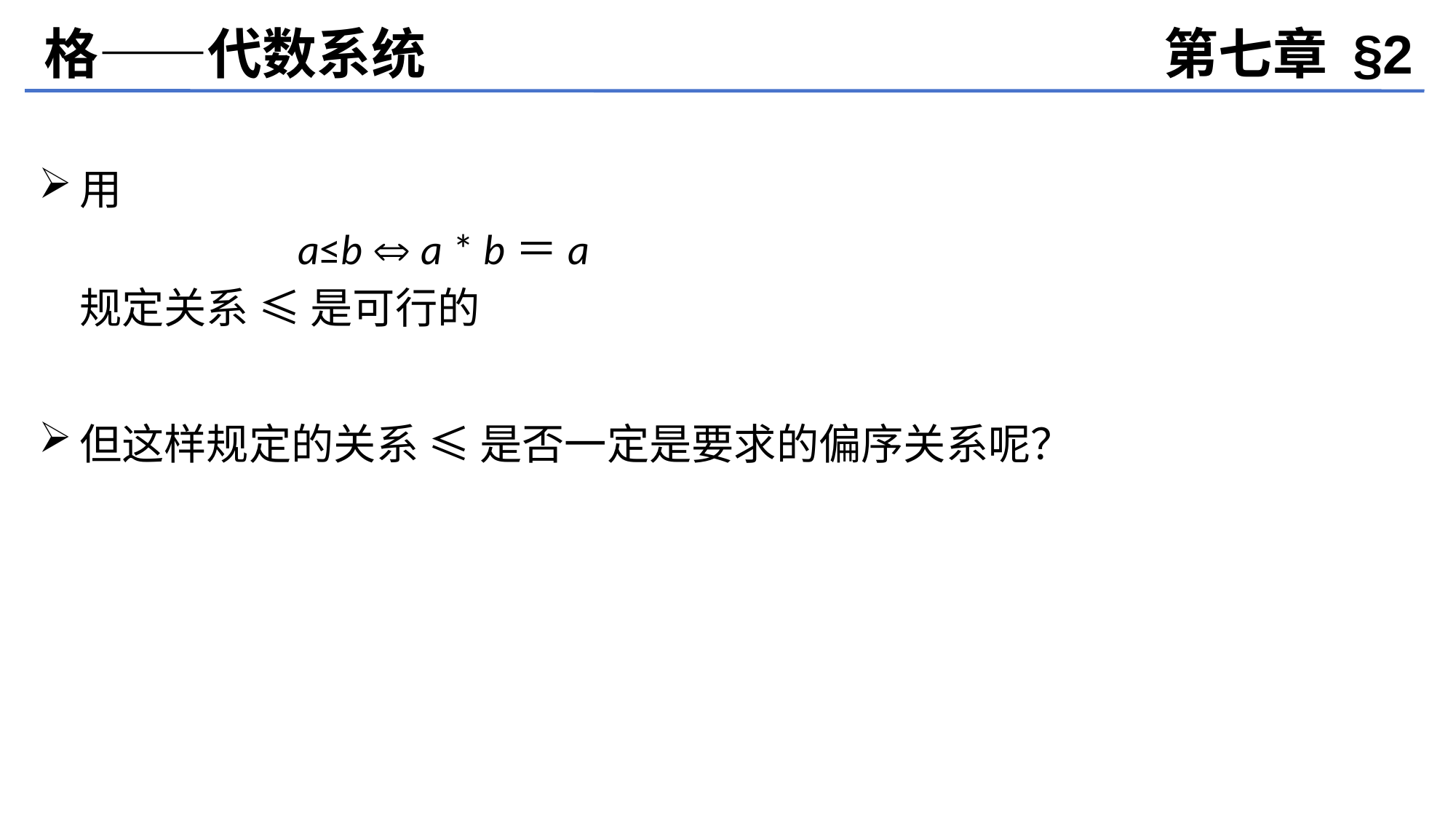

格——代数系统
第七章 §2
用
			a≤b ⇔ a * b＝a
	规定关系 ≤ 是可行的

但这样规定的关系 ≤ 是否一定是要求的偏序关系呢？